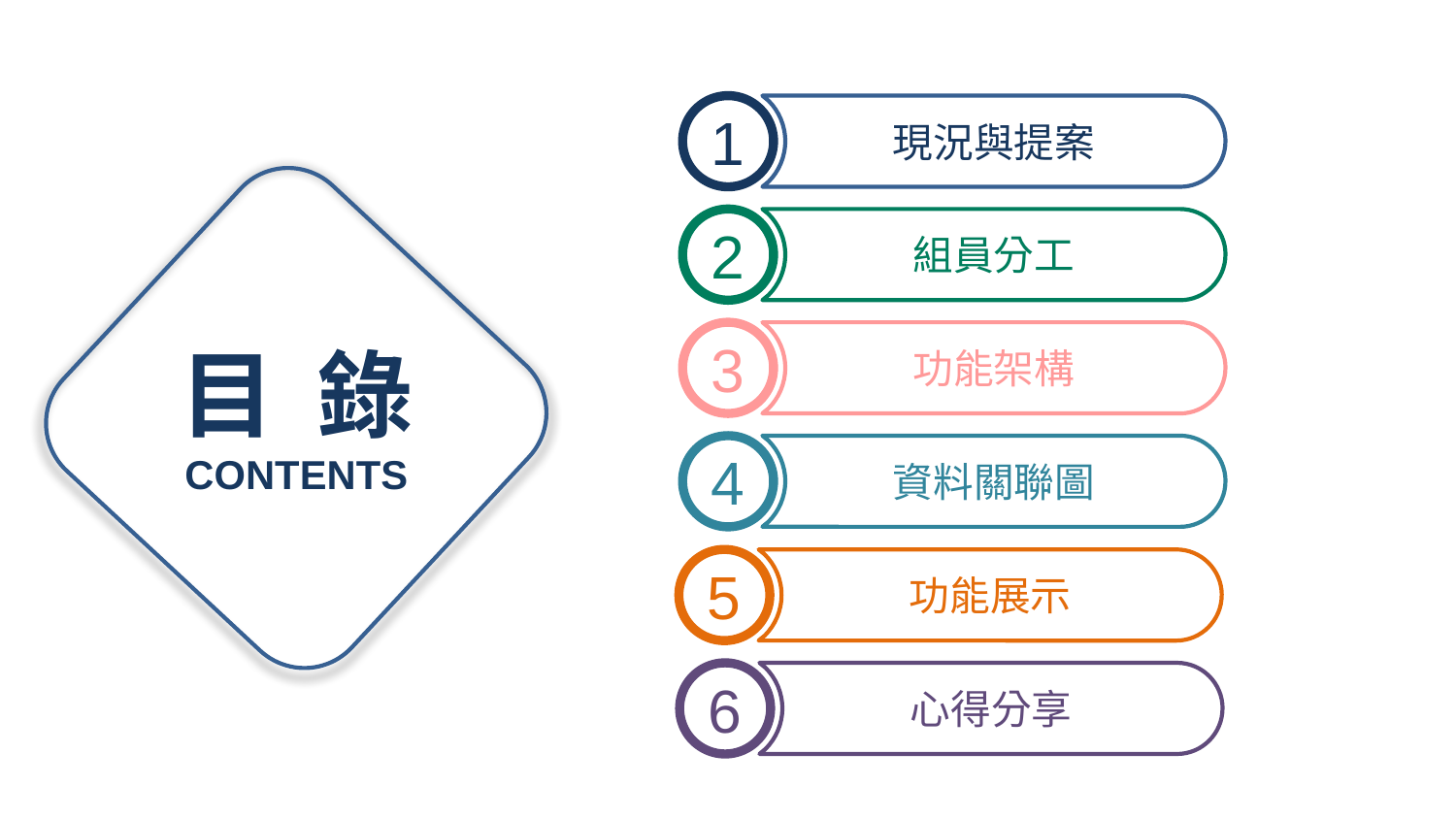

1
現況與提案
2
組員分工

3
功能架構
目  錄
4
資料關聯圖
CONTENTS
5
功能展示
6
心得分享